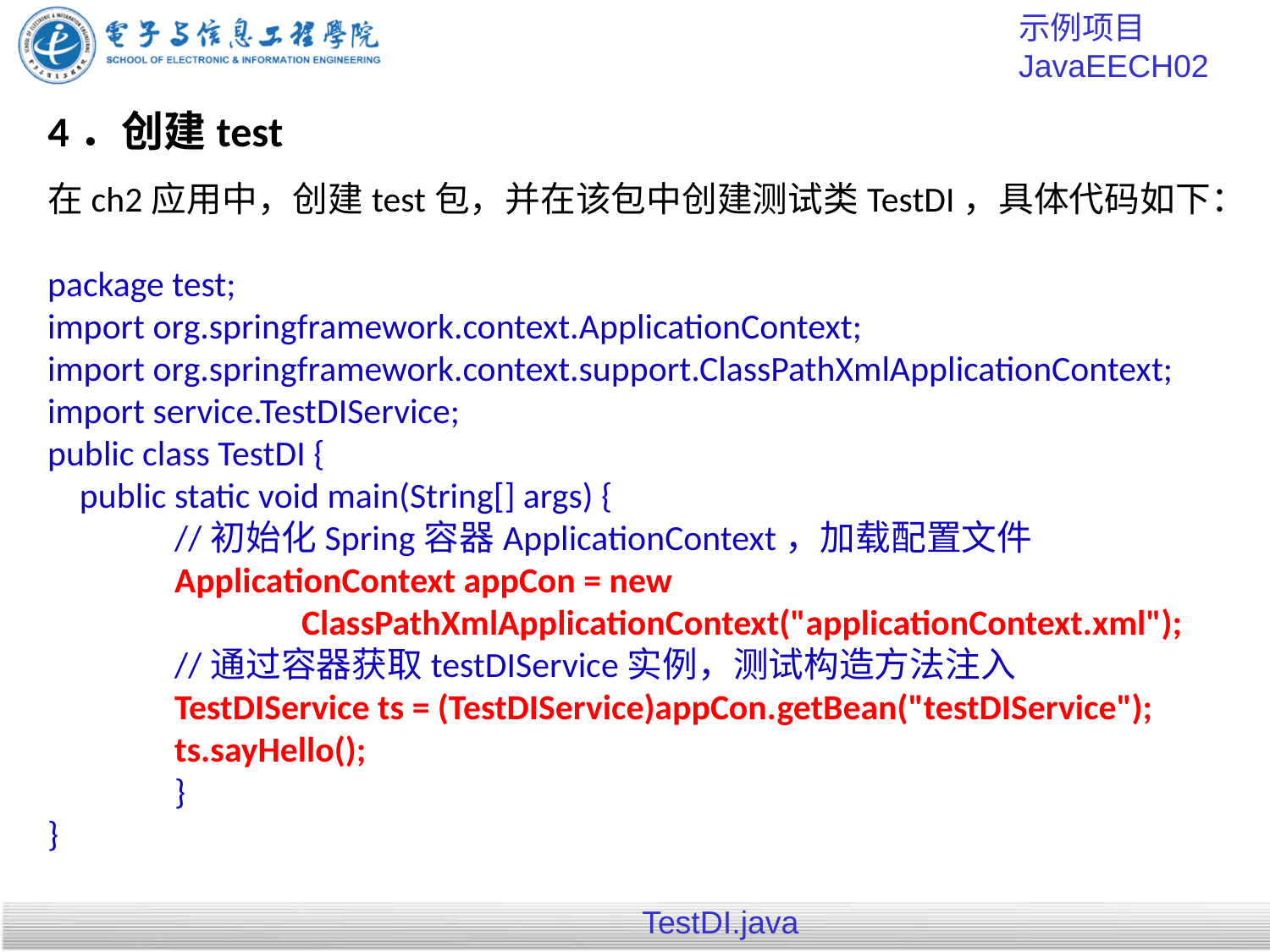

示例项目 JavaEECH02
# 4．创建test
在ch2应用中，创建test包，并在该包中创建测试类TestDI，具体代码如下：

package test;
import org.springframework.context.ApplicationContext;
import org.springframework.context.support.ClassPathXmlApplicationContext;
import service.TestDIService;
public class TestDI {
    public static void main(String[] args) {
	//初始化Spring容器ApplicationContext，加载配置文件
	ApplicationContext appCon = new
		ClassPathXmlApplicationContext("applicationContext.xml");
	//通过容器获取testDIService实例，测试构造方法注入
	TestDIService ts = (TestDIService)appCon.getBean("testDIService");
	ts.sayHello();
	}
}

TestDI.java